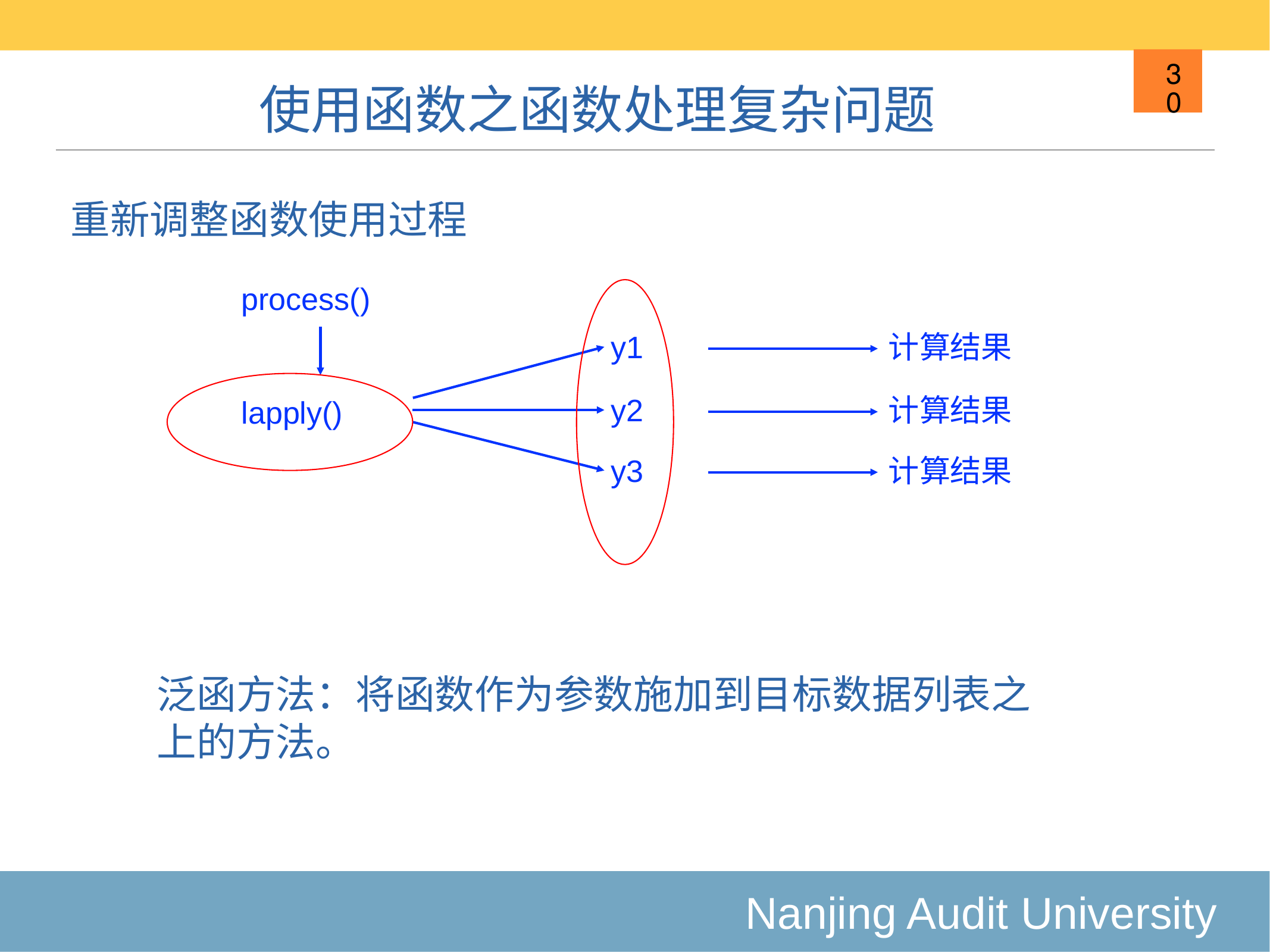

# 使用函数之函数处理复杂问题
30
重新调整函数使用过程
process()
计算结果
y1

计算结果
y2
lapply()

计算结果
y3

泛函方法：将函数作为参数施加到目标数据列表之上的方法。